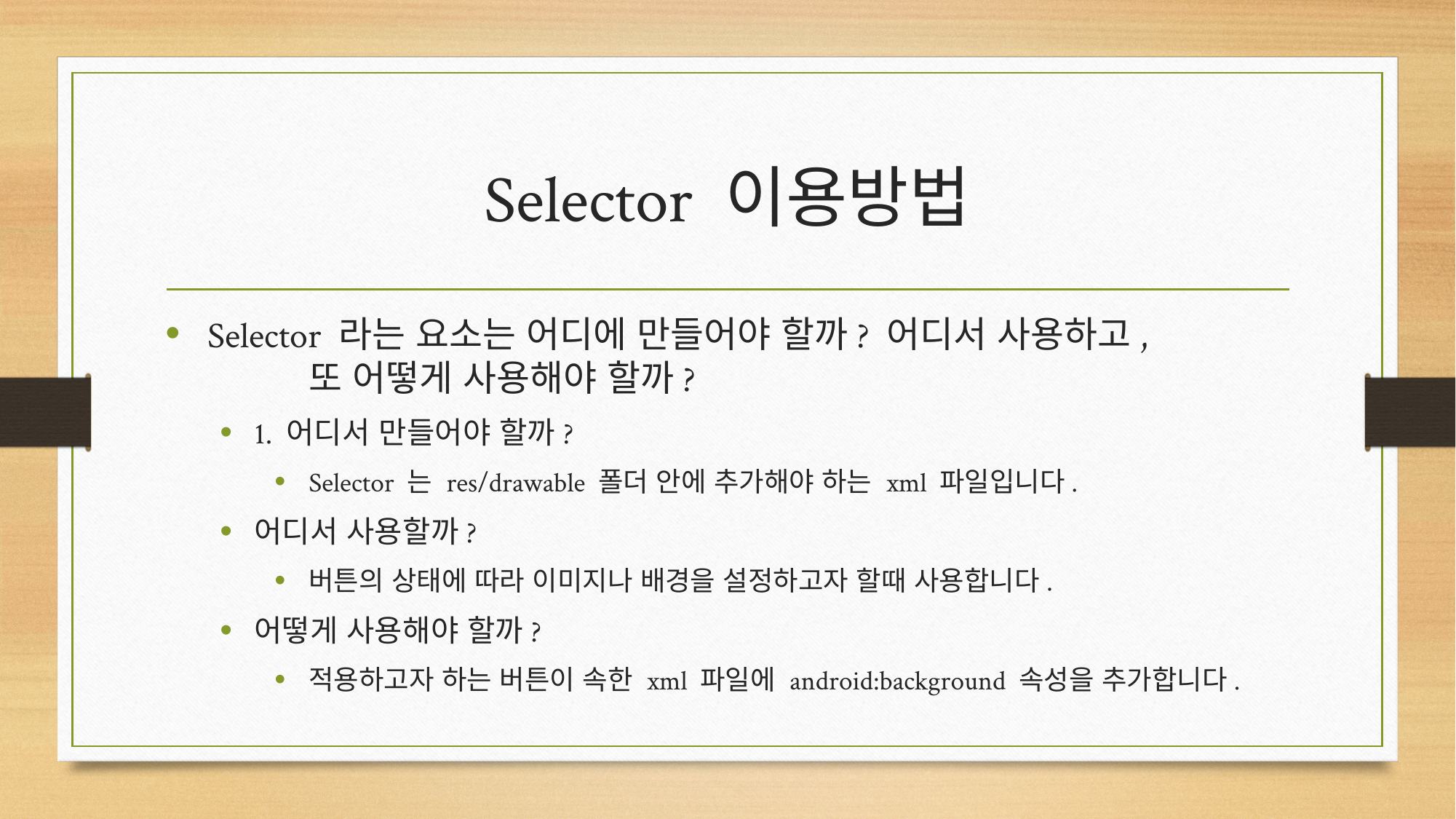

# Selector 이용방법
 Selector 라는 요소는 어디에 만들어야 할까? 어디서 사용하고, 	 	또 어떻게 사용해야 할까?
1. 어디서 만들어야 할까?
Selector 는 res/drawable 폴더 안에 추가해야 하는 xml 파일입니다.
어디서 사용할까?
버튼의 상태에 따라 이미지나 배경을 설정하고자 할때 사용합니다.
어떻게 사용해야 할까?
적용하고자 하는 버튼이 속한 xml 파일에 android:background 속성을 추가합니다.